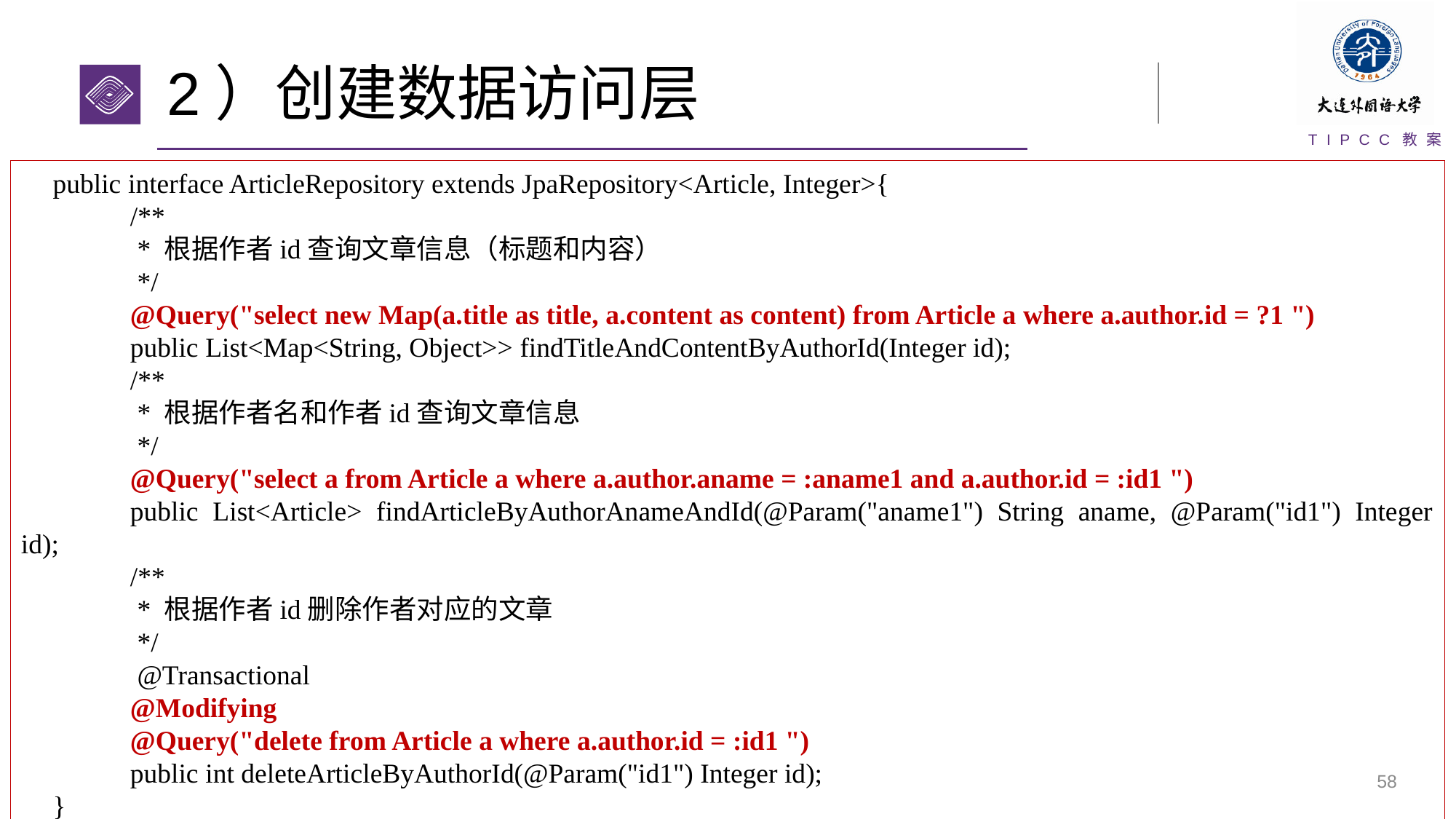

# 2）创建数据访问层
public interface ArticleRepository extends JpaRepository<Article, Integer>{
	/**
	 * 根据作者id查询文章信息（标题和内容）
	 */
	@Query("select new Map(a.title as title, a.content as content) from Article a where a.author.id = ?1 ")
	public List<Map<String, Object>> findTitleAndContentByAuthorId(Integer id);
	/**
	 * 根据作者名和作者id查询文章信息
	 */
	@Query("select a from Article a where a.author.aname = :aname1 and a.author.id = :id1 ")
	public List<Article> findArticleByAuthorAnameAndId(@Param("aname1") String aname, @Param("id1") Integer id);
	/**
	 * 根据作者id删除作者对应的文章
	 */
   	 @Transactional
	@Modifying
	@Query("delete from Article a where a.author.id = :id1 ")
	public int deleteArticleByAuthorId(@Param("id1") Integer id);
}
58